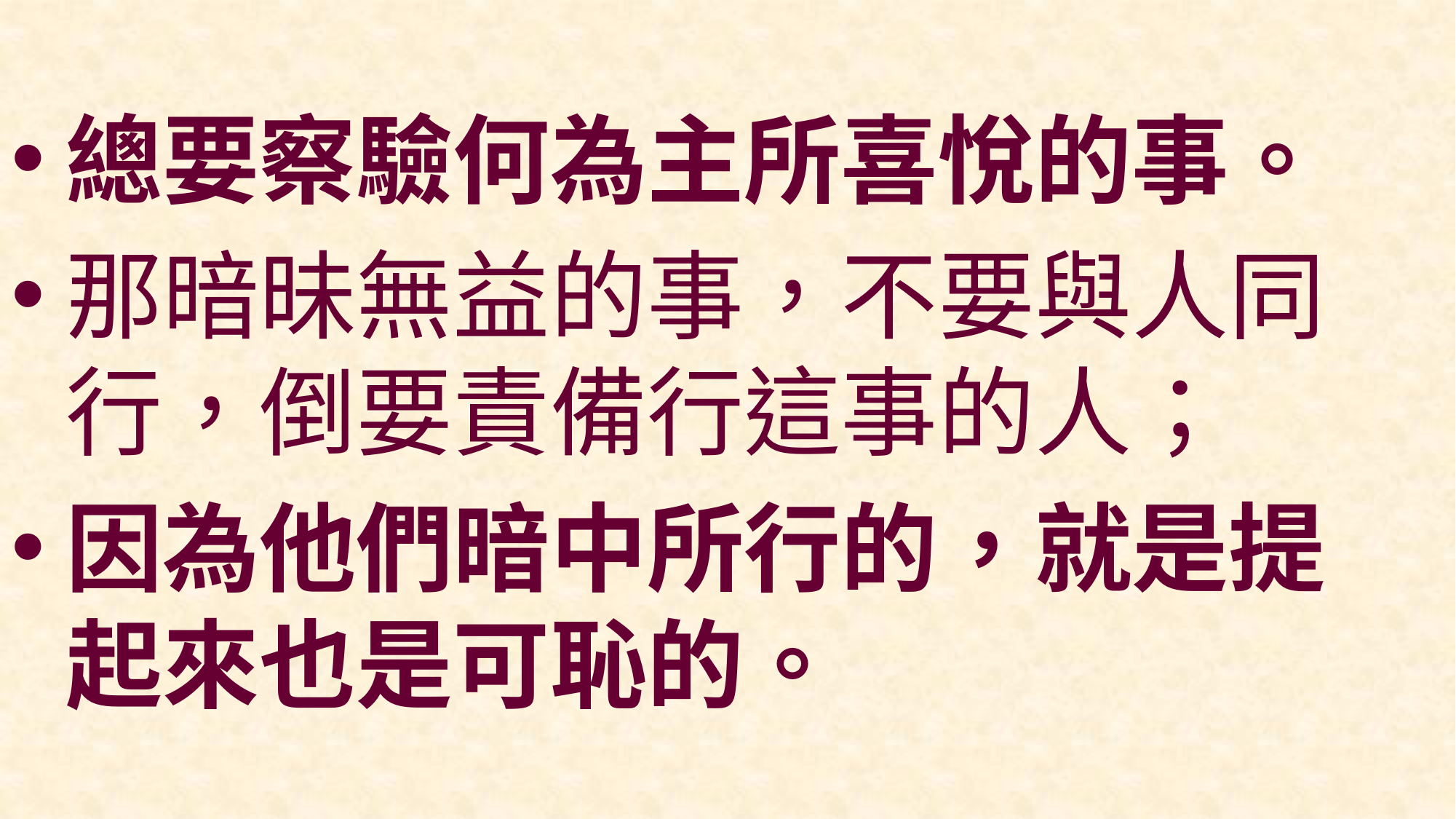

總要察驗何為主所喜悅的事。
那暗昧無益的事，不要與人同行，倒要責備行這事的人；
因為他們暗中所行的，就是提起來也是可恥的。